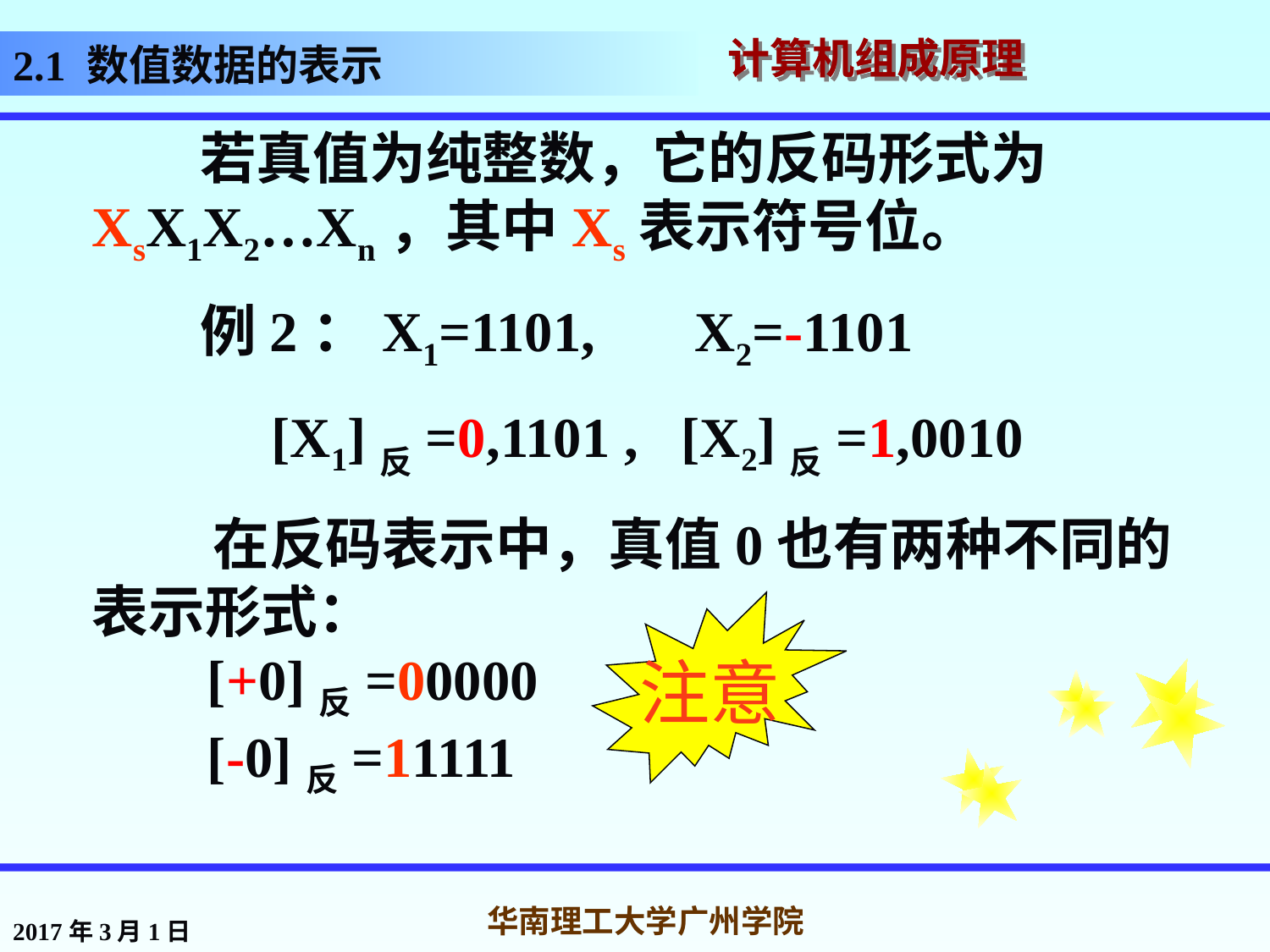

2.1 数值数据的表示
           若真值为纯整数，它的反码形式为XsX1X2…Xn，其中Xs表示符号位。
           例2：X1=1101,       X2=-1101
                [X1]反=0,1101 ,   [X2]反=1,0010
            在反码表示中，真值0也有两种不同的表示形式：
       [+0]反=00000
       [-0]反=11111
注意
2017年3月1日
华南理工大学广州学院